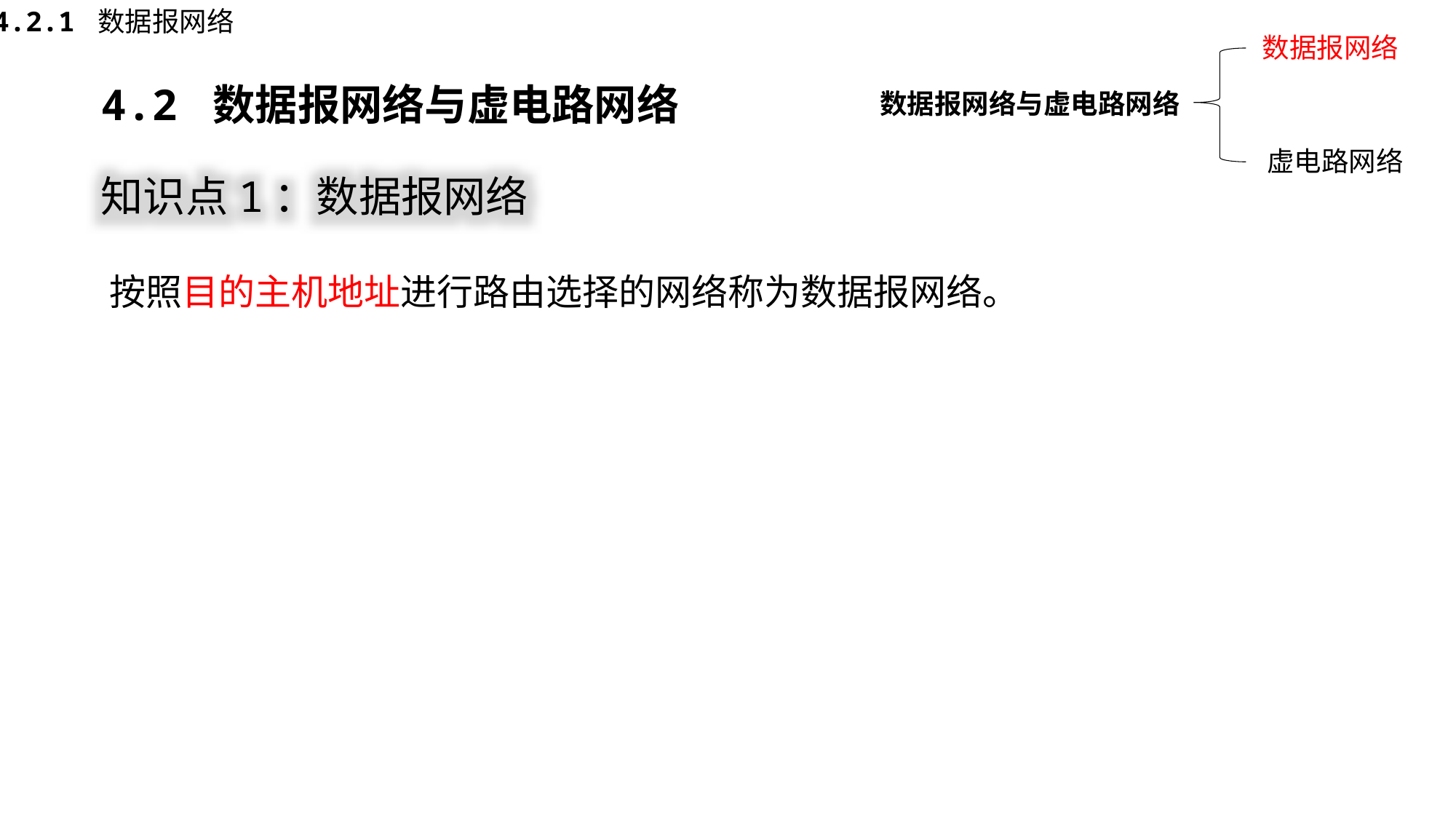

4.2.1 数据报网络
数据报网络

数据报网络与虚电路网络
虚电路网络
4.2 数据报网络与虚电路网络
知识点1：数据报网络
按照目的主机地址进行路由选择的网络称为数据报网络。